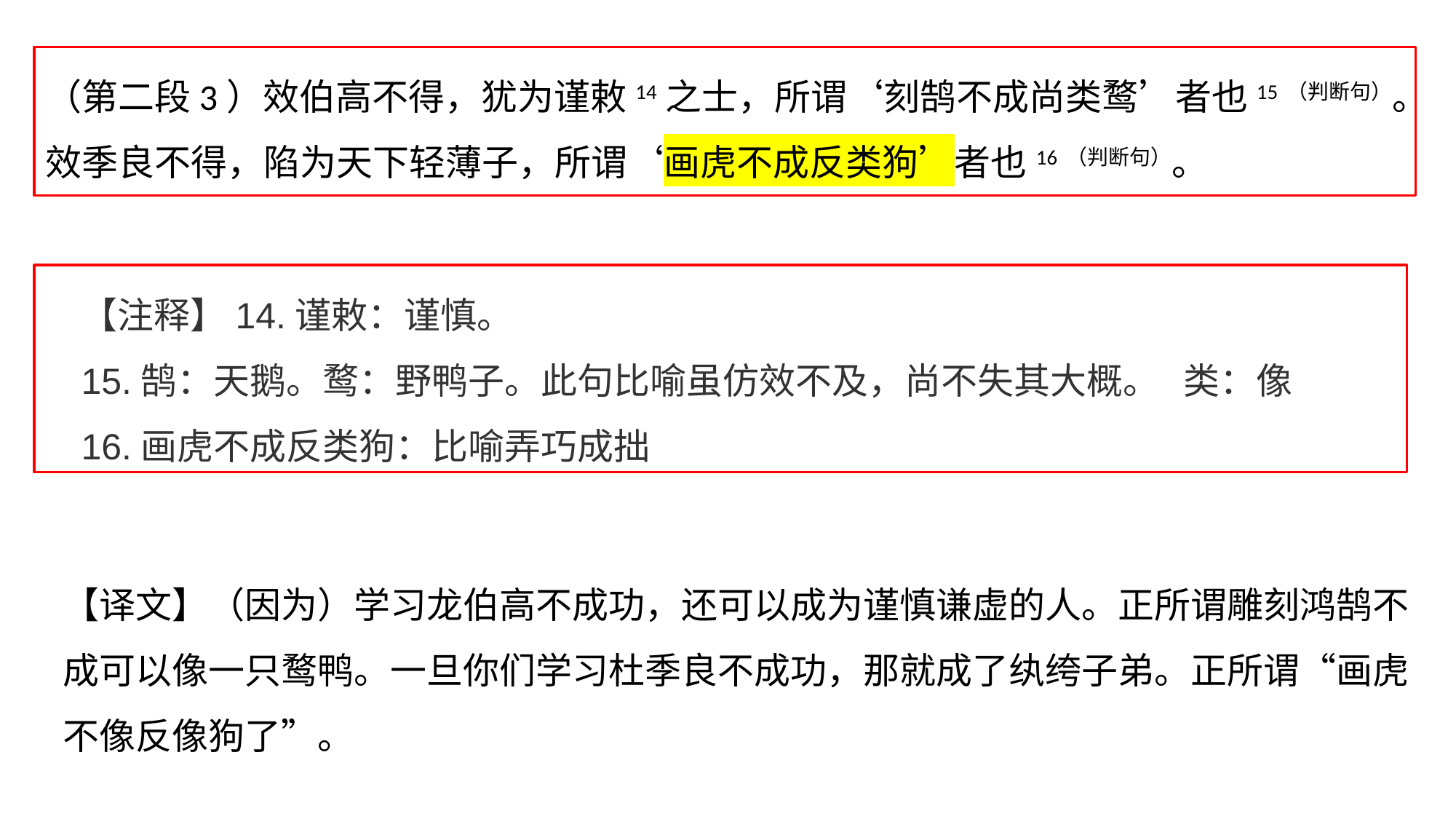

（第二段3）效伯高不得，犹为谨敕14之士，所谓‘刻鹄不成尚类鹜’者也15（判断句）。效季良不得，陷为天下轻薄子，所谓‘画虎不成反类狗’者也16（判断句）。

【注释】14.谨敕：谨慎。
15.鹄：天鹅。鹜：野鸭子。此句比喻虽仿效不及，尚不失其大概。   类：像
16.画虎不成反类狗：比喻弄巧成拙
【译文】（因为）学习龙伯高不成功，还可以成为谨慎谦虚的人。正所谓雕刻鸿鹄不成可以像一只鹜鸭。一旦你们学习杜季良不成功，那就成了纨绔子弟。正所谓“画虎不像反像狗了”。